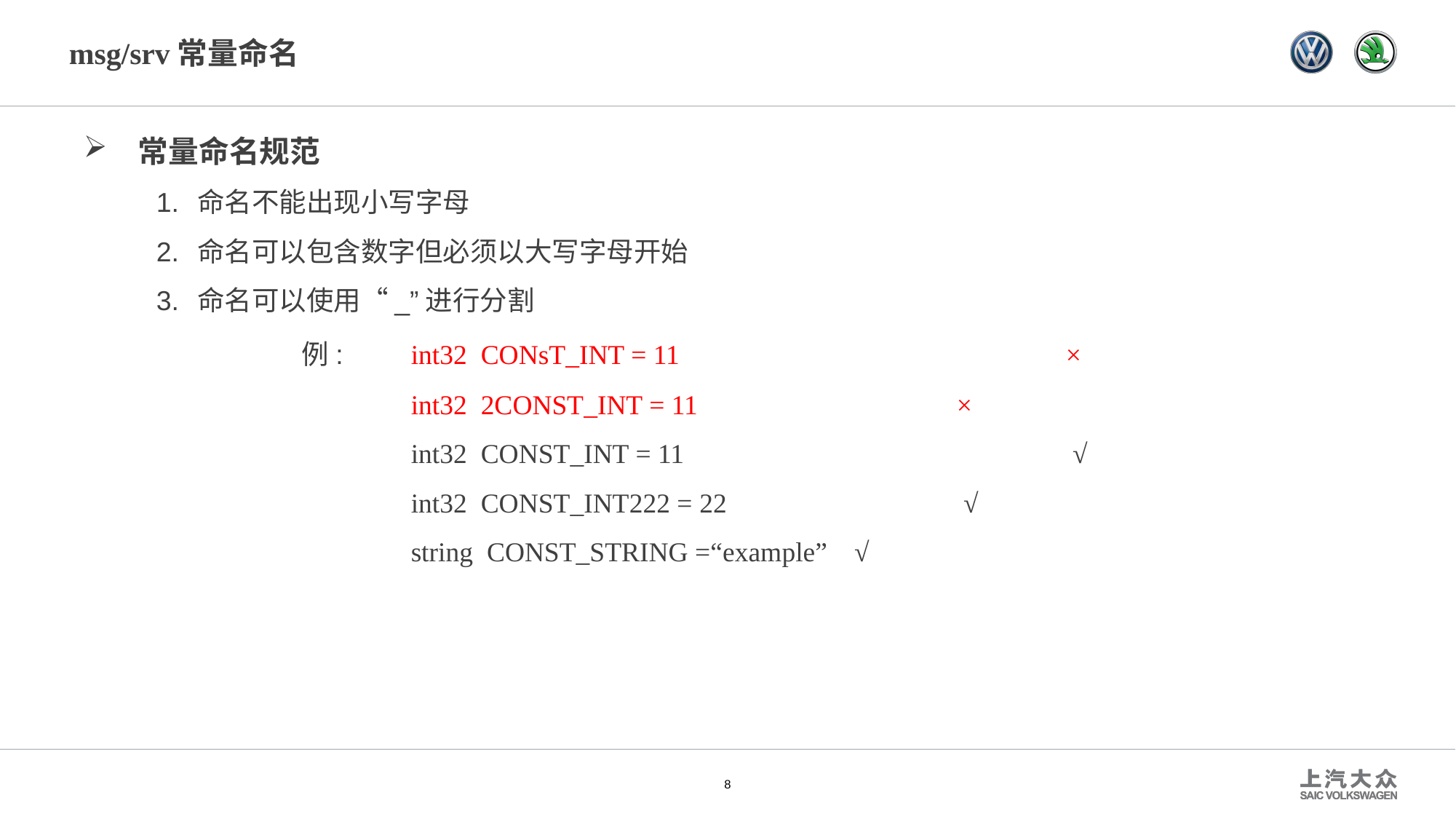

# msg/srv常量命名
常量命名规范
命名不能出现小写字母
命名可以包含数字但必须以大写字母开始
命名可以使用“_”进行分割
		例:	int32  CONsT_INT = 11 				×
			int32  2CONST_INT = 11 			×
			int32  CONST_INT = 11 				 √
			int32  CONST_INT222 = 22 			 √
	        		string  CONST_STRING =“example” 	 √
8